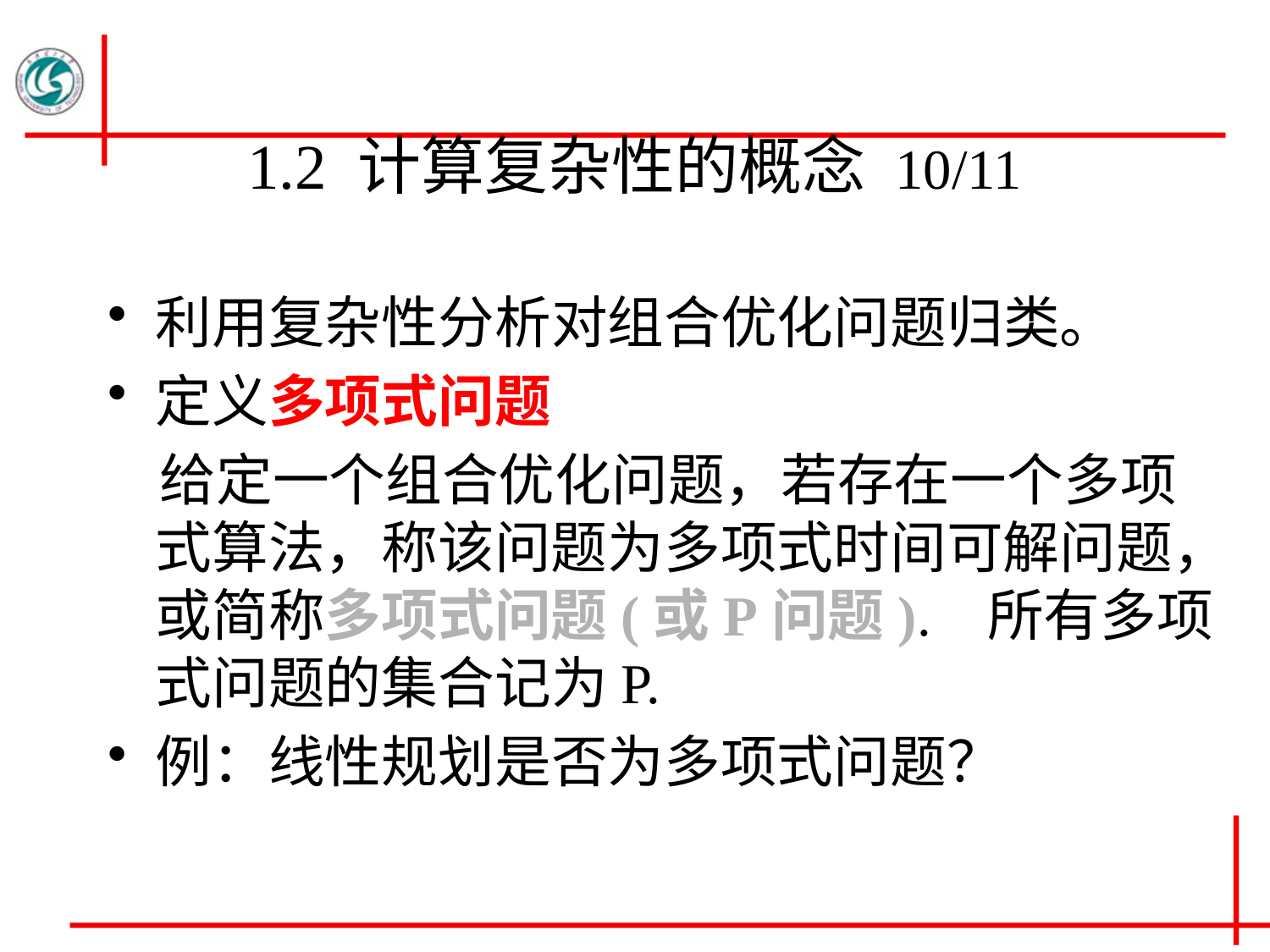

# 1.2 计算复杂性的概念 10/11
利用复杂性分析对组合优化问题归类。
定义多项式问题
   给定一个组合优化问题，若存在一个多项式算法，称该问题为多项式时间可解问题，或简称多项式问题(或P问题).   所有多项式问题的集合记为P.
例：线性规划是否为多项式问题？
20